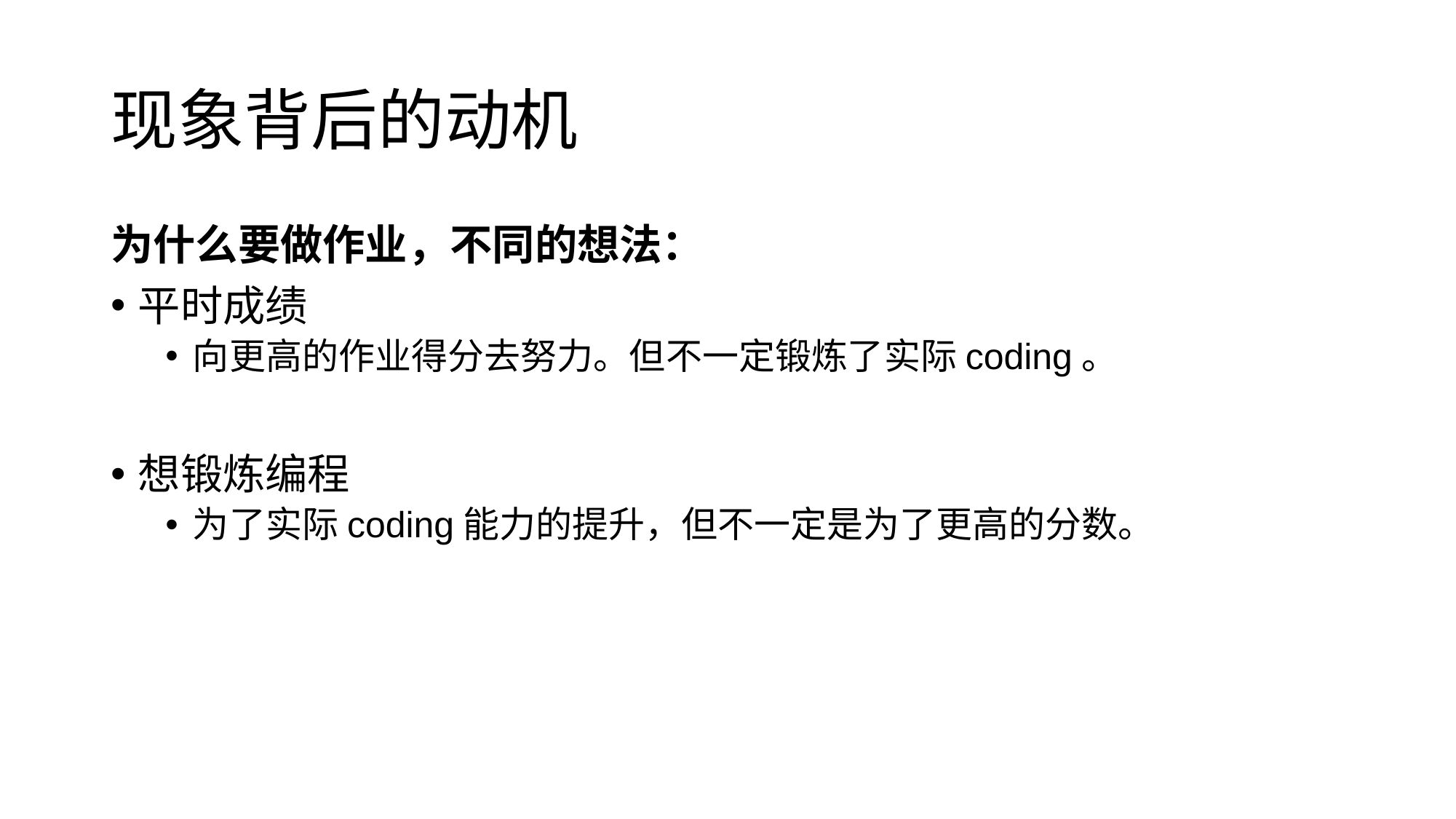

# 现象背后的动机
为什么要做作业，不同的想法：
平时成绩
向更高的作业得分去努力。但不一定锻炼了实际coding。

想锻炼编程
为了实际coding能力的提升，但不一定是为了更高的分数。